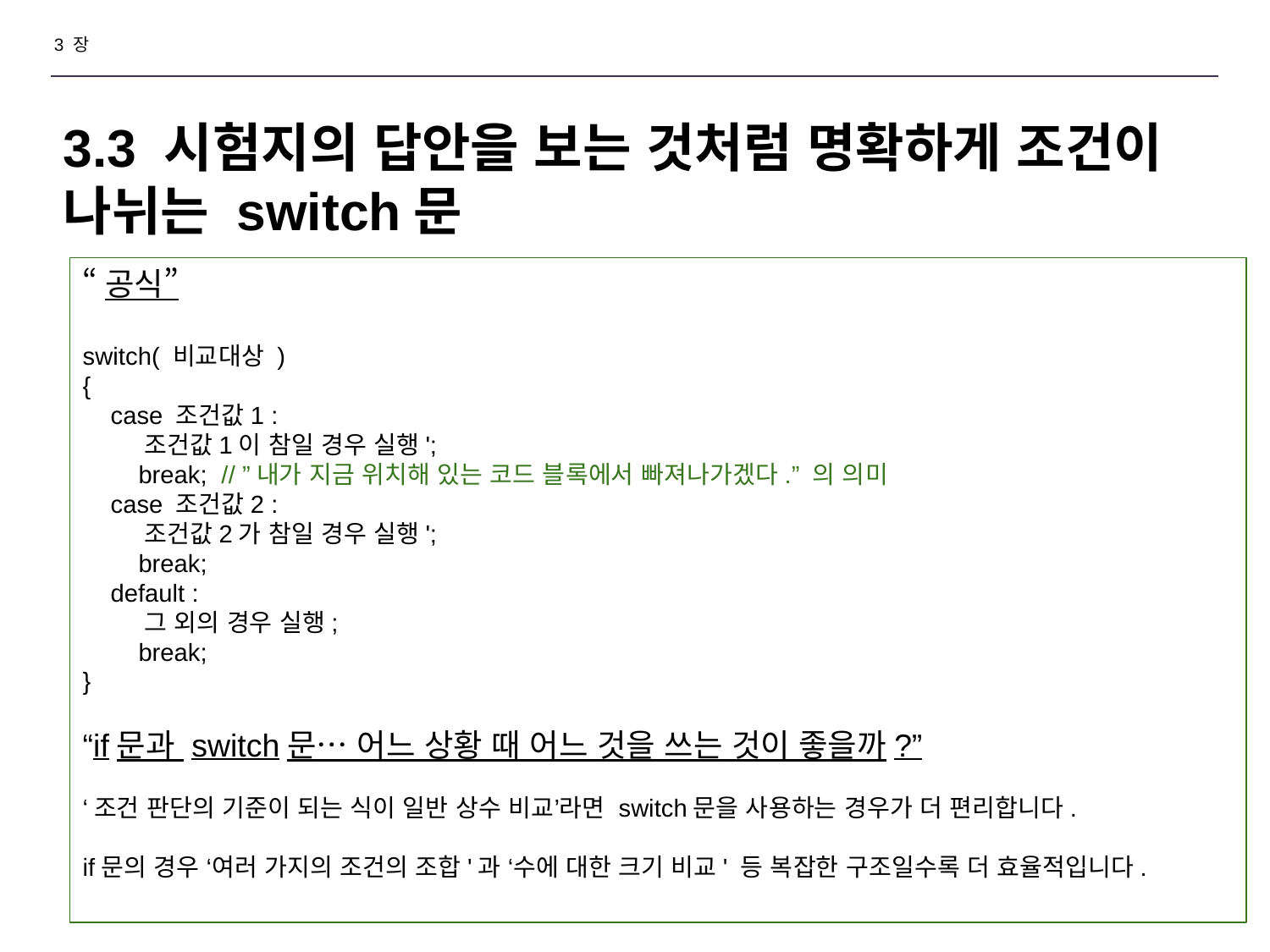

3 장
# 3.3 시험지의 답안을 보는 것처럼 명확하게 조건이 나뉘는 switch문

“공식”

switch( 비교대상 )
{
    case 조건값1 :
        조건값1이 참일 경우 실행';
        break;  // ”내가 지금 위치해 있는 코드 블록에서 빠져나가겠다.” 의 의미
    case 조건값2 :
        조건값2가 참일 경우 실행';
        break;
    default :
        그 외의 경우 실행;
        break;
}

“if문과 switch문… 어느 상황 때 어느 것을 쓰는 것이 좋을까?”

‘조건 판단의 기준이 되는 식이 일반 상수 비교’라면 switch문을 사용하는 경우가 더 편리합니다.

if문의 경우 ‘여러 가지의 조건의 조합'과 ‘수에 대한 크기 비교' 등 복잡한 구조일수록 더 효율적입니다.